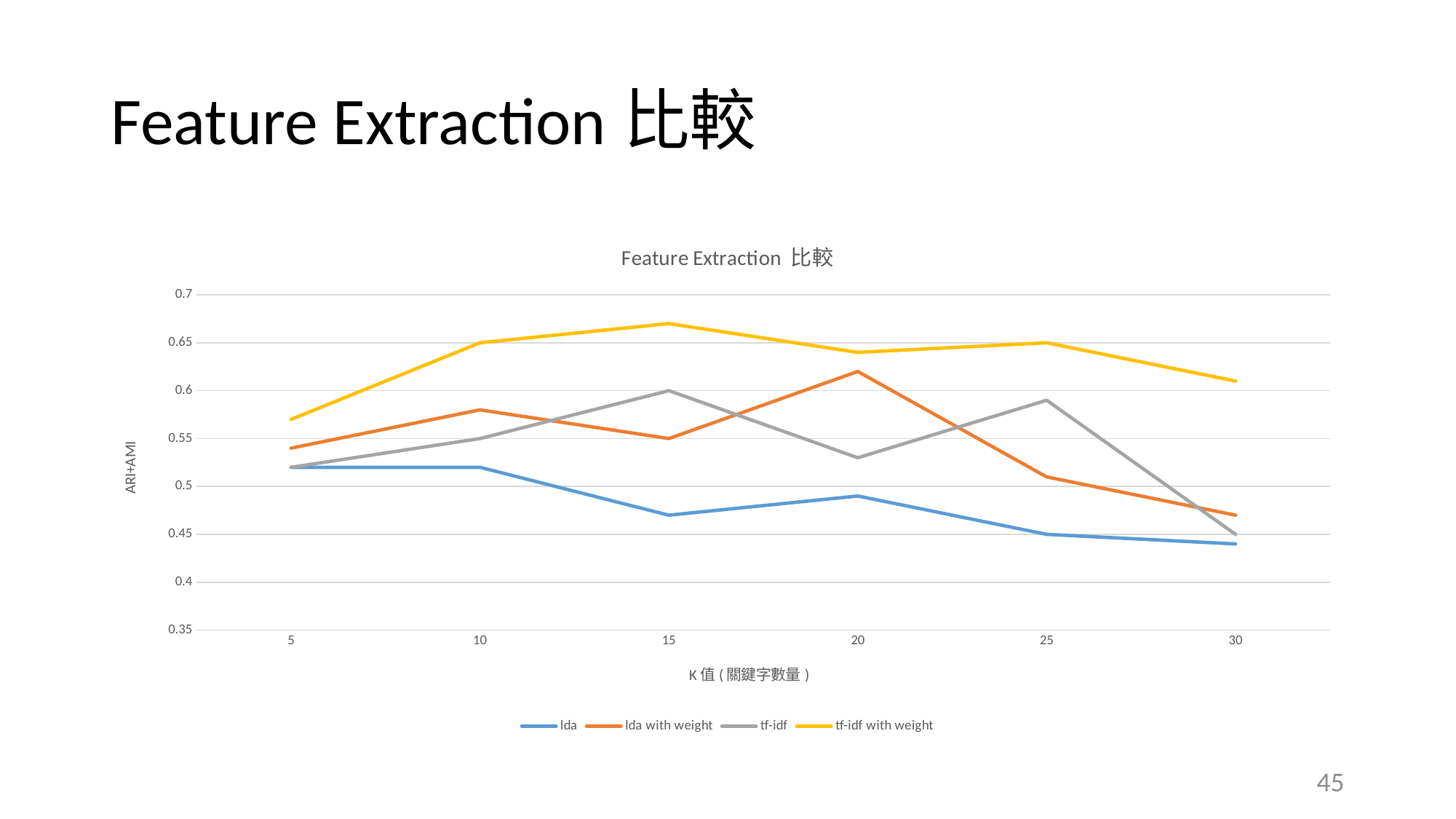

# Feature Extraction比較

### Chart: Feature Extraction 比較

| Category | lda | lda with weight | tf-idf | tf-idf with weight |
|---|---|---|---|---|
| 5.0 | 0.52 | 0.54 | 0.52 | 0.57 |
| 10.0 | 0.52 | 0.58 | 0.55 | 0.65 |
| 15.0 | 0.47 | 0.55 | 0.6 | 0.67 |
| 20.0 | 0.49 | 0.62 | 0.53 | 0.64 |
| 25.0 | 0.45 | 0.51 | 0.59 | 0.65 |
| 30.0 | 0.44 | 0.47 | 0.45 | 0.61 |
45